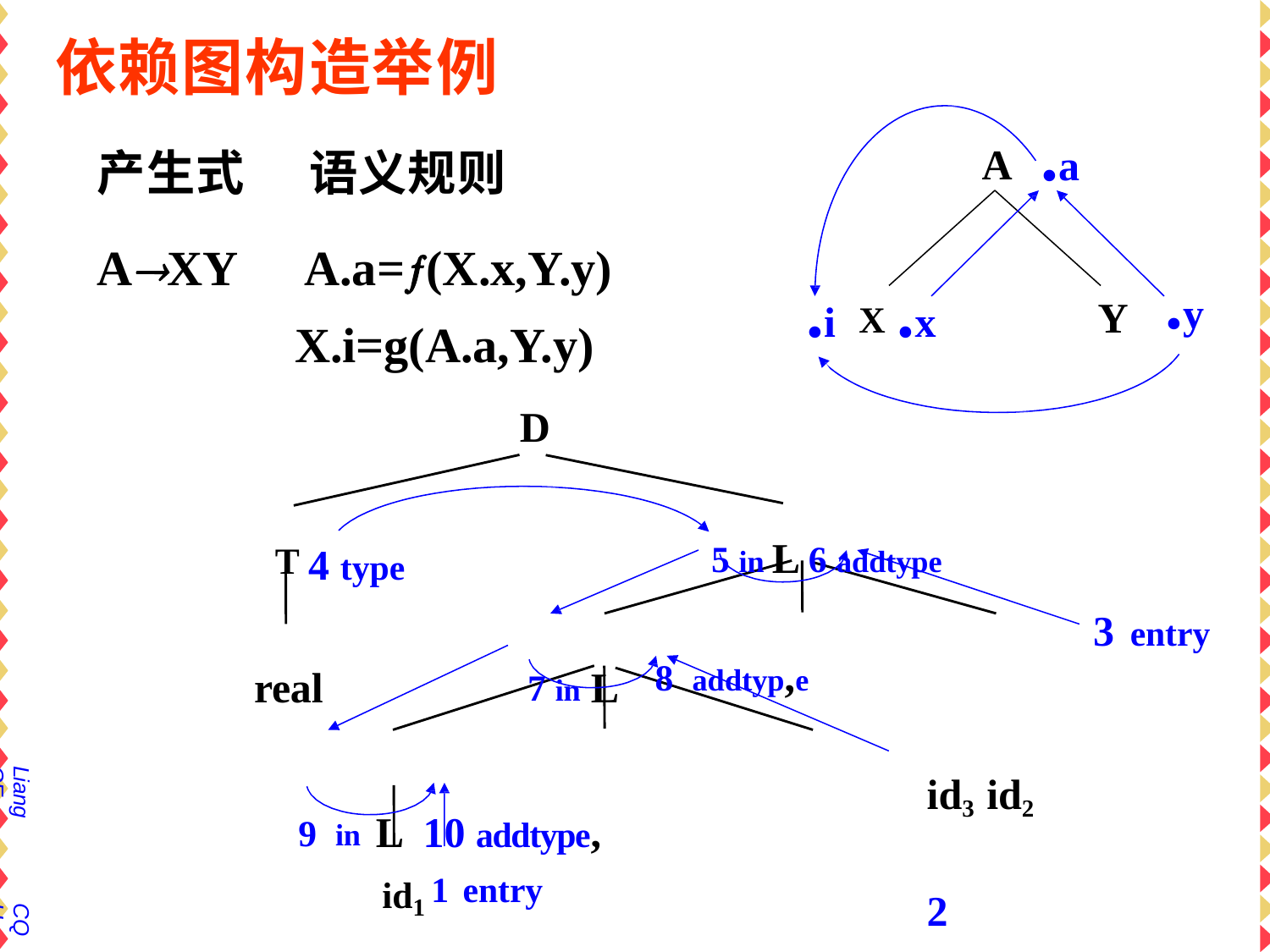

# 依赖图构造举例

.a
产生式	语义规则
A→XY	A.a=ƒ(X.x,Y.y)
X.i=g(A.a,Y.y)
A

.y
.i	X .x
Y

D

5 in L 6 addtype
8  addtyp,e		id3  id2	2 entry
T 4 type
real	7 in L

9  in  L  10 addtype,

3 entry

Liang GE

id1 1 entry
CQU
23